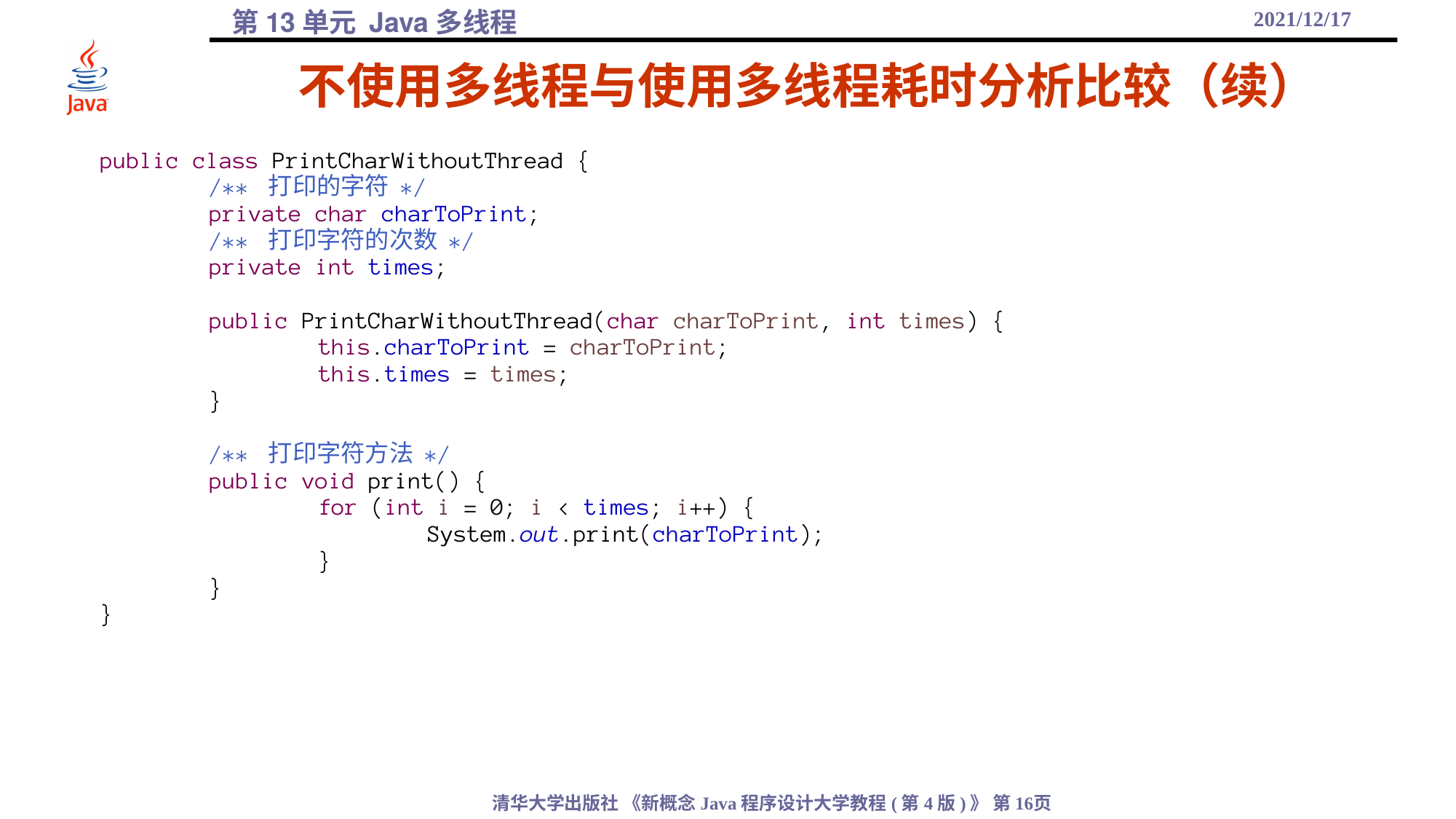

2021/12/17
# 不使用多线程与使用多线程耗时分析比较（续）
public class PrintCharWithoutThread {
	/** 打印的字符 */
	private char charToPrint;
	/** 打印字符的次数 */
	private int times;

	public PrintCharWithoutThread(char charToPrint, int times) {
		this.charToPrint = charToPrint;
		this.times = times;
	}

	/** 打印字符方法 */
	public void print() {
		for (int i = 0; i < times; i++) {
			System.out.print(charToPrint);
		}
	}
}